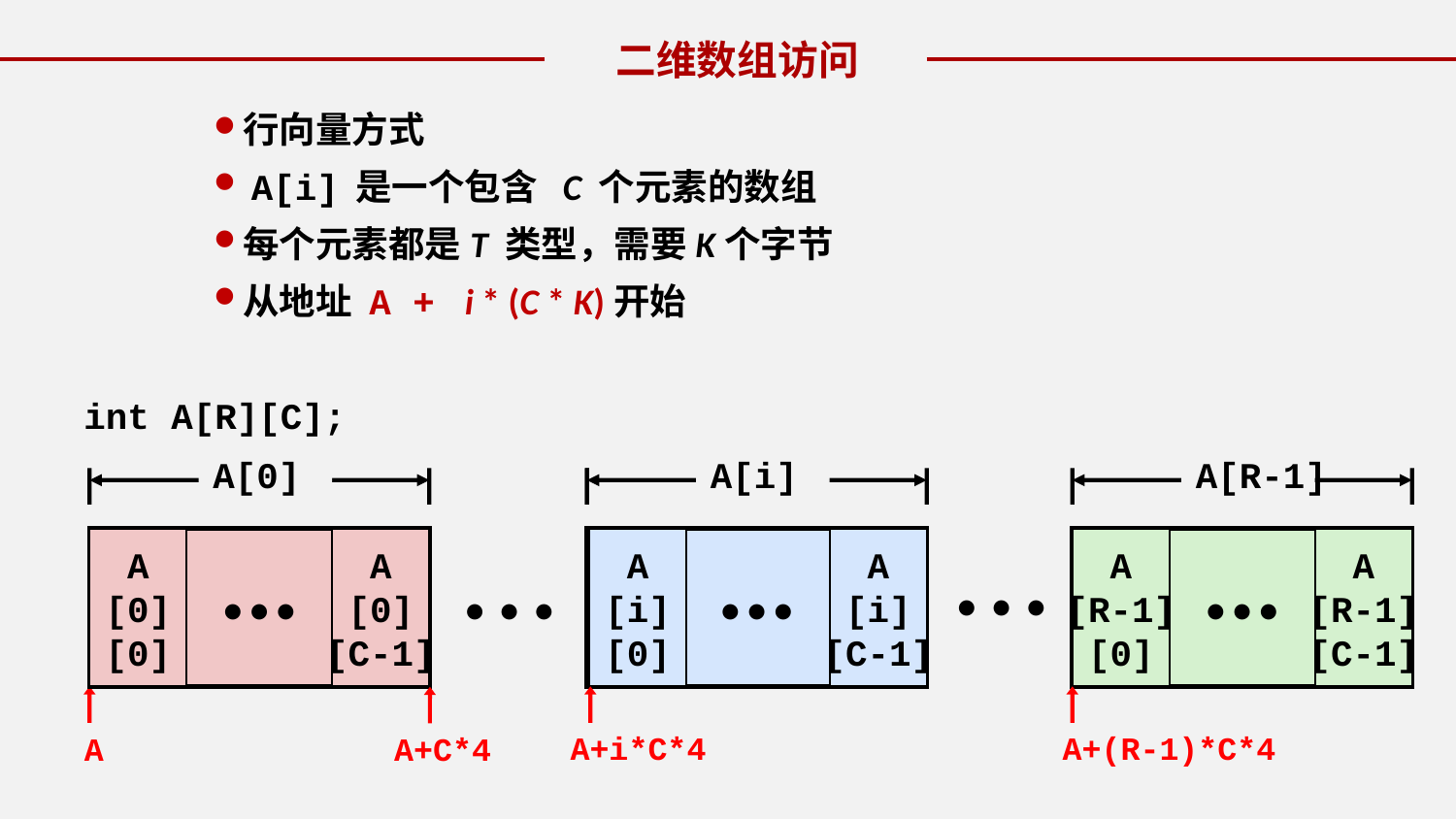

二维数组访问
行向量方式
 A[i] 是一个包含  C 个元素的数组
每个元素都是T 类型，需要K个字节
从地址 A +  i * (C * K)开始
int A[R][C];
A[0]

• • •
A
[0]
[0]
A
[0]
[C-1]
A[i]

• • •
A
[i]
[0]
A
[i]
[C-1]
A[R-1]

• • •
A
[R-1]
[0]
A
[R-1]
[C-1]
•  •  •
•  •  •

A+i*C*4
A+(R-1)*C*4
A
A+C*4